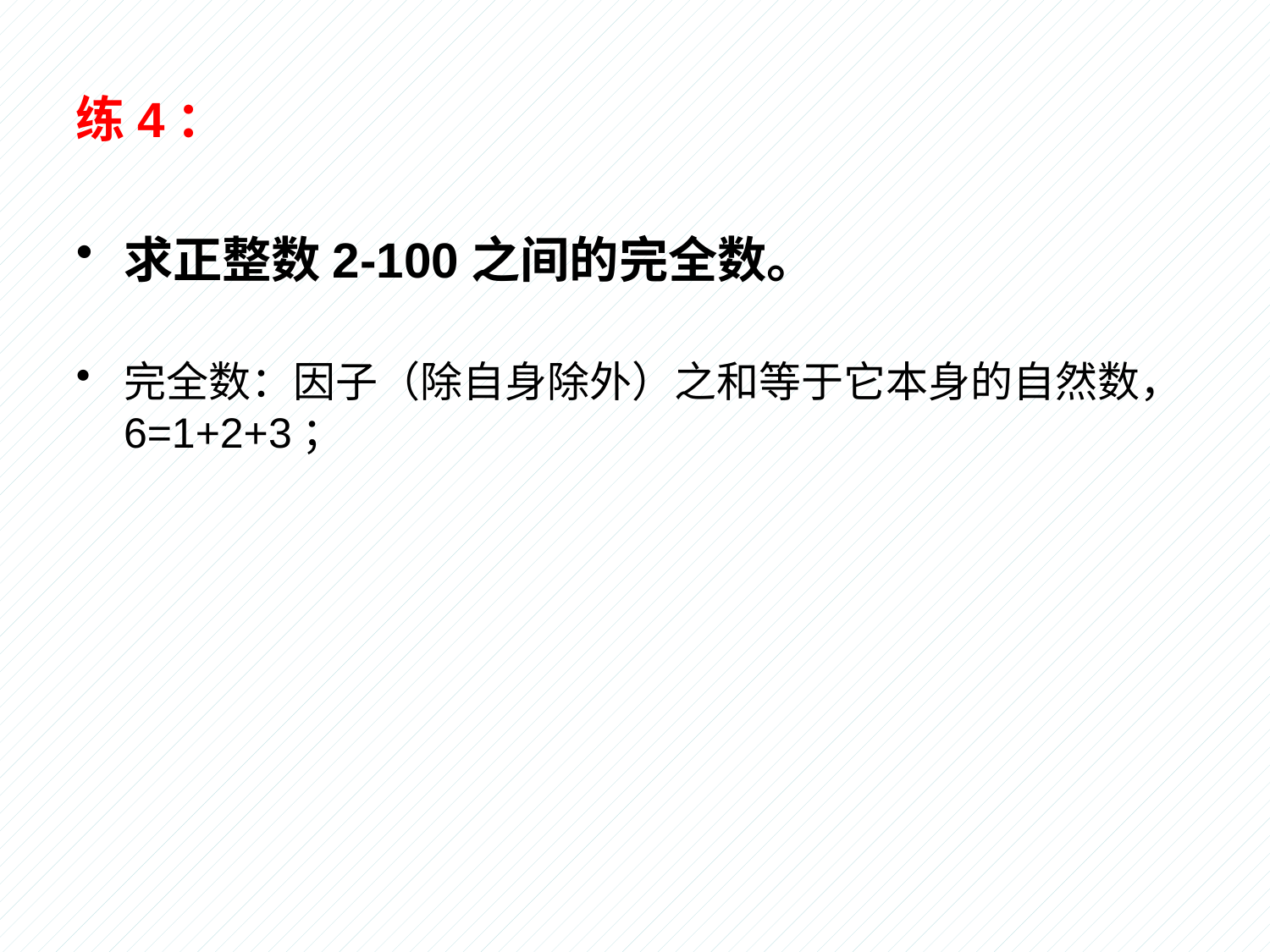

# 练4：
求正整数2-100之间的完全数。

完全数：因子（除自身除外）之和等于它本身的自然数，6=1+2+3；